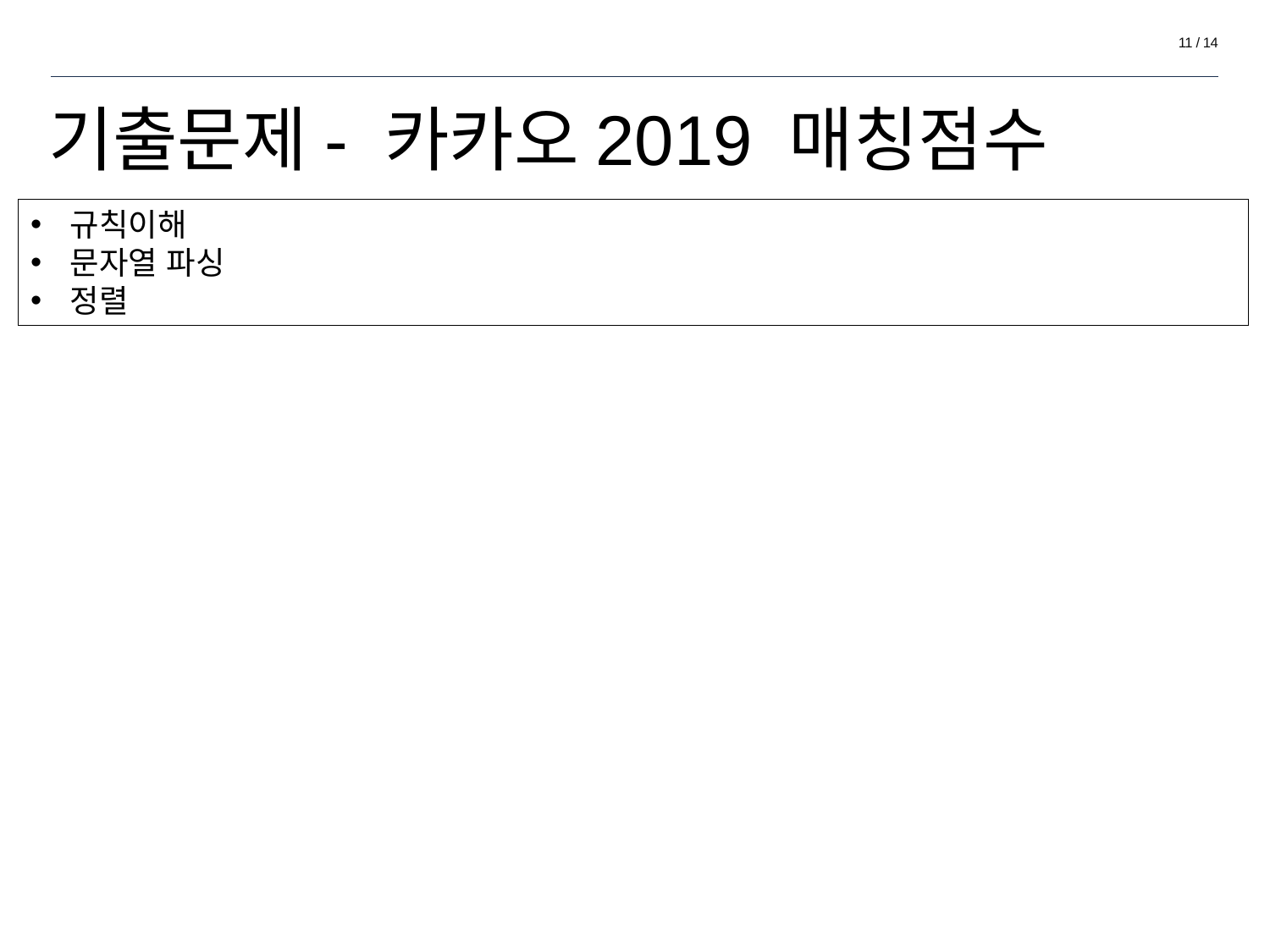

11 / 14
# 기출문제- 카카오2019 매칭점수
규칙이해
문자열 파싱
정렬